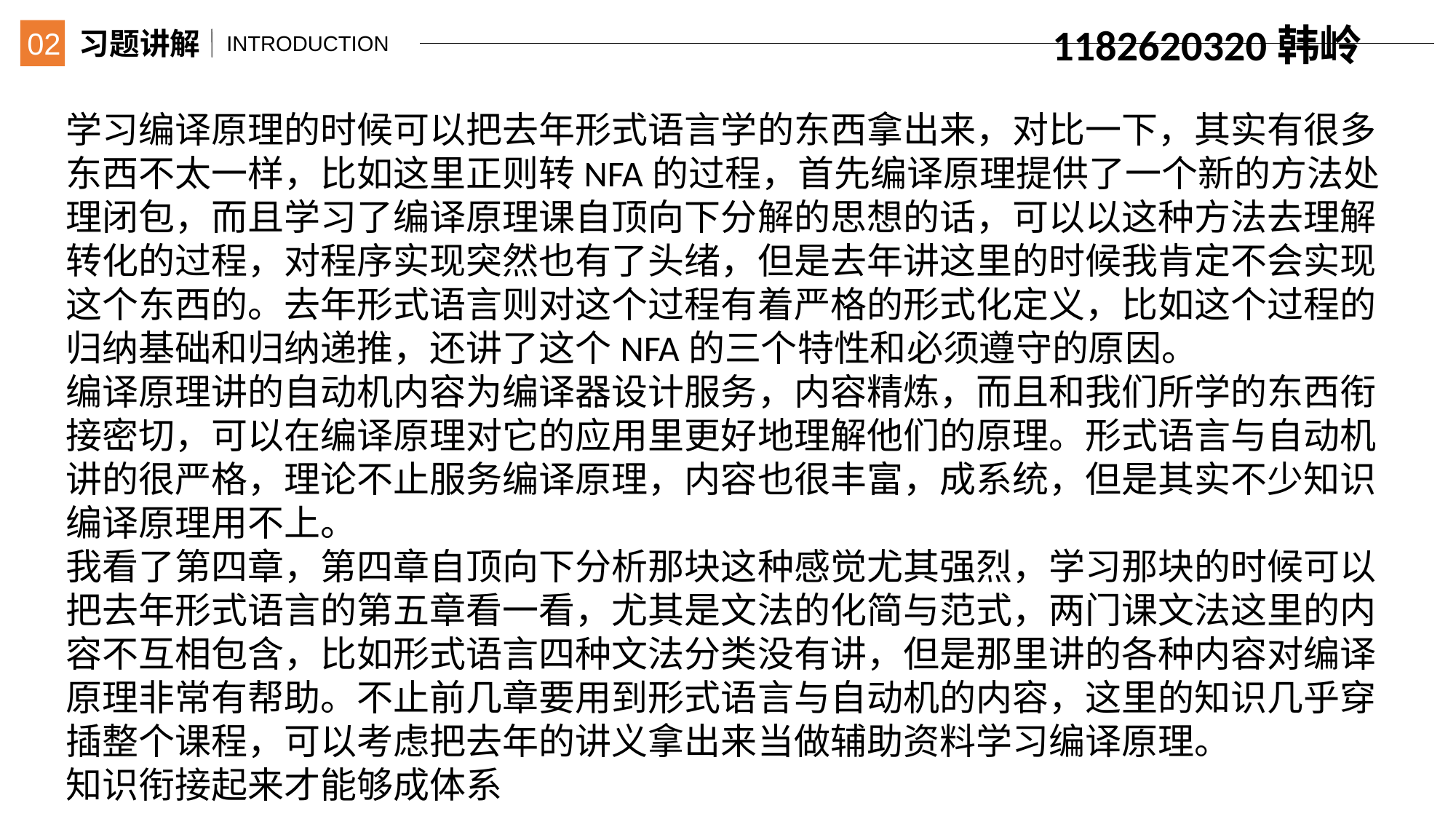

1182620320韩岭
02
习题讲解

 INTRODUCTION
学习编译原理的时候可以把去年形式语言学的东西拿出来，对比一下，其实有很多东西不太一样，比如这里正则转NFA的过程，首先编译原理提供了一个新的方法处理闭包，而且学习了编译原理课自顶向下分解的思想的话，可以以这种方法去理解转化的过程，对程序实现突然也有了头绪，但是去年讲这里的时候我肯定不会实现这个东西的。去年形式语言则对这个过程有着严格的形式化定义，比如这个过程的归纳基础和归纳递推，还讲了这个NFA的三个特性和必须遵守的原因。
编译原理讲的自动机内容为编译器设计服务，内容精炼，而且和我们所学的东西衔接密切，可以在编译原理对它的应用里更好地理解他们的原理。形式语言与自动机讲的很严格，理论不止服务编译原理，内容也很丰富，成系统，但是其实不少知识编译原理用不上。
我看了第四章，第四章自顶向下分析那块这种感觉尤其强烈，学习那块的时候可以把去年形式语言的第五章看一看，尤其是文法的化简与范式，两门课文法这里的内容不互相包含，比如形式语言四种文法分类没有讲，但是那里讲的各种内容对编译原理非常有帮助。不止前几章要用到形式语言与自动机的内容，这里的知识几乎穿插整个课程，可以考虑把去年的讲义拿出来当做辅助资料学习编译原理。
知识衔接起来才能够成体系